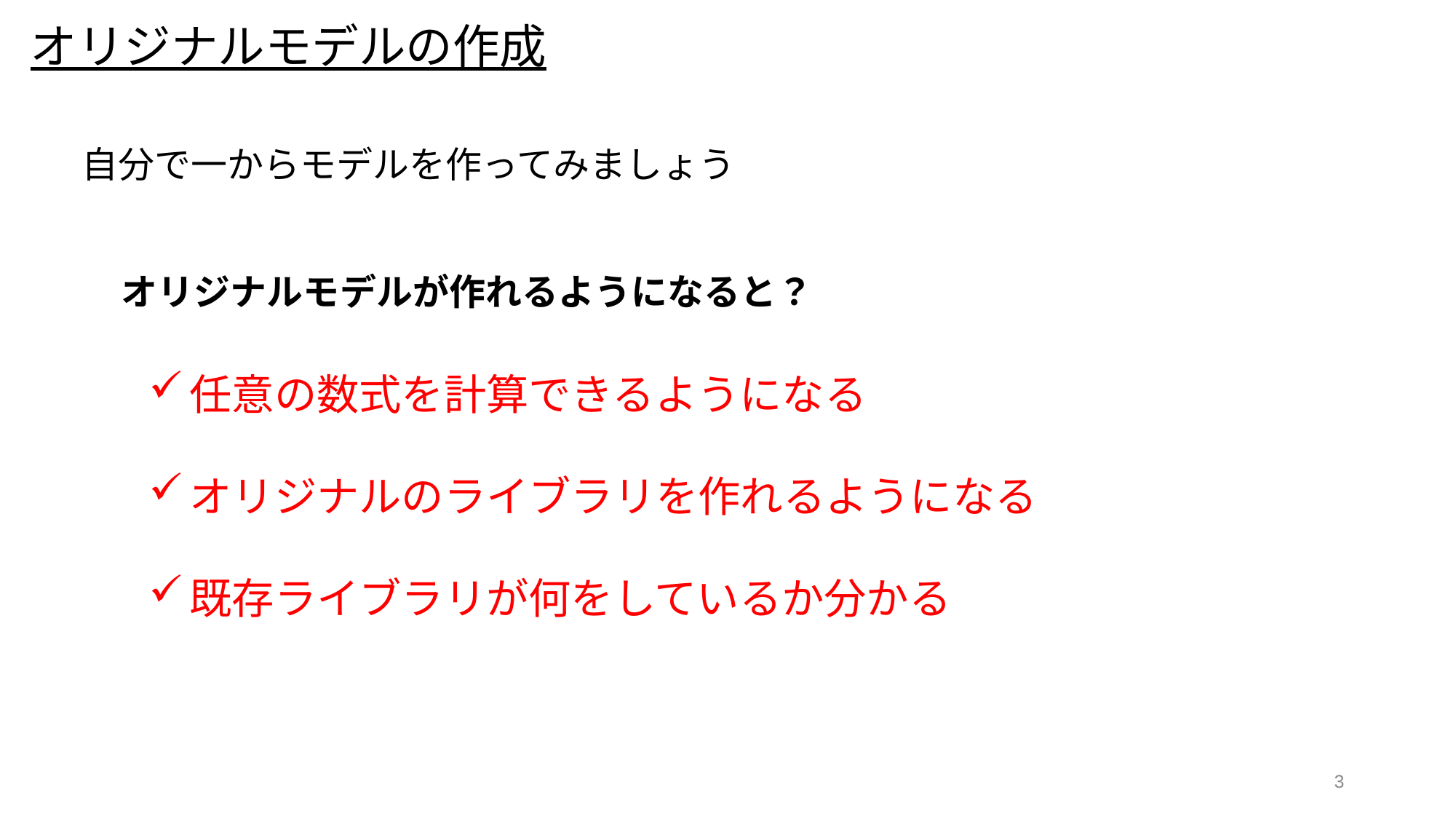

オリジナルモデルの作成
自分で一からモデルを作ってみましょう
オリジナルモデルが作れるようになると？
任意の数式を計算できるようになる

オリジナルのライブラリを作れるようになる

既存ライブラリが何をしているか分かる

3